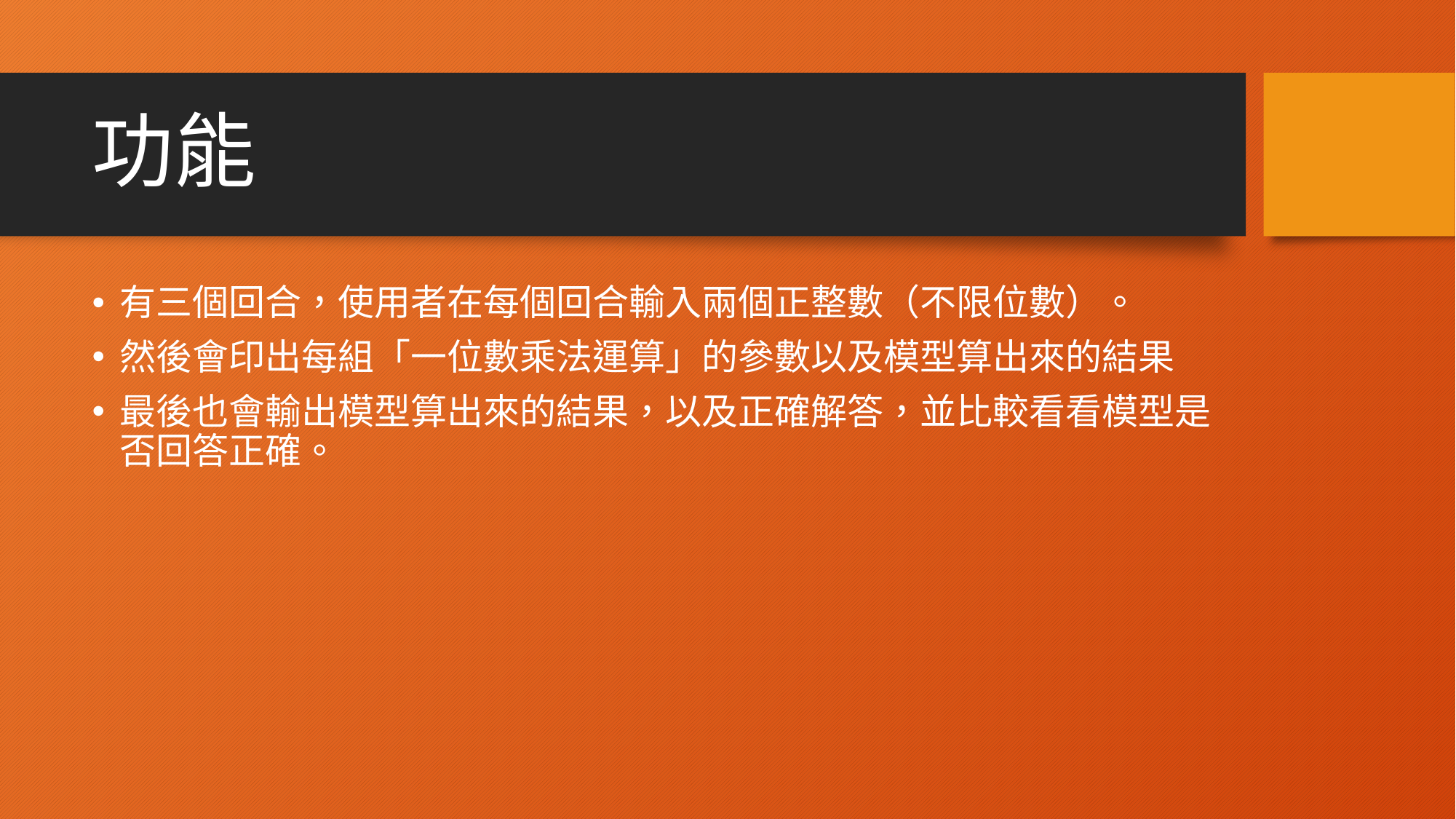

# 功能
有三個回合，使用者在每個回合輸入兩個正整數（不限位數）。
然後會印出每組「一位數乘法運算」的參數以及模型算出來的結果
最後也會輸出模型算出來的結果，以及正確解答，並比較看看模型是否回答正確。